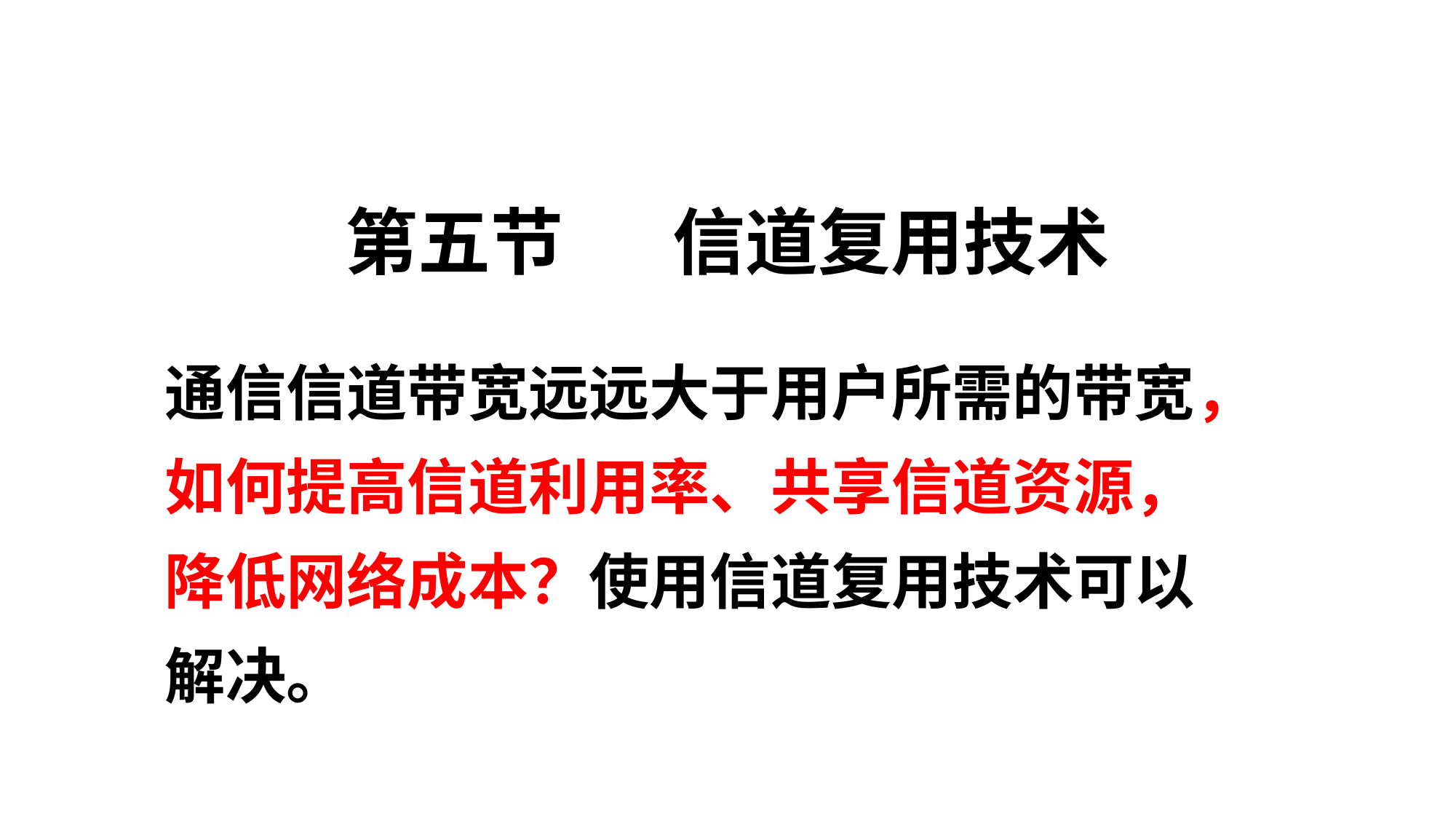

# 第五节	信道复用技术
通信信道带宽远远大于用户所需的带宽，如何提高信道利用率、共享信道资源，降低网络成本？使用信道复用技术可以解决。